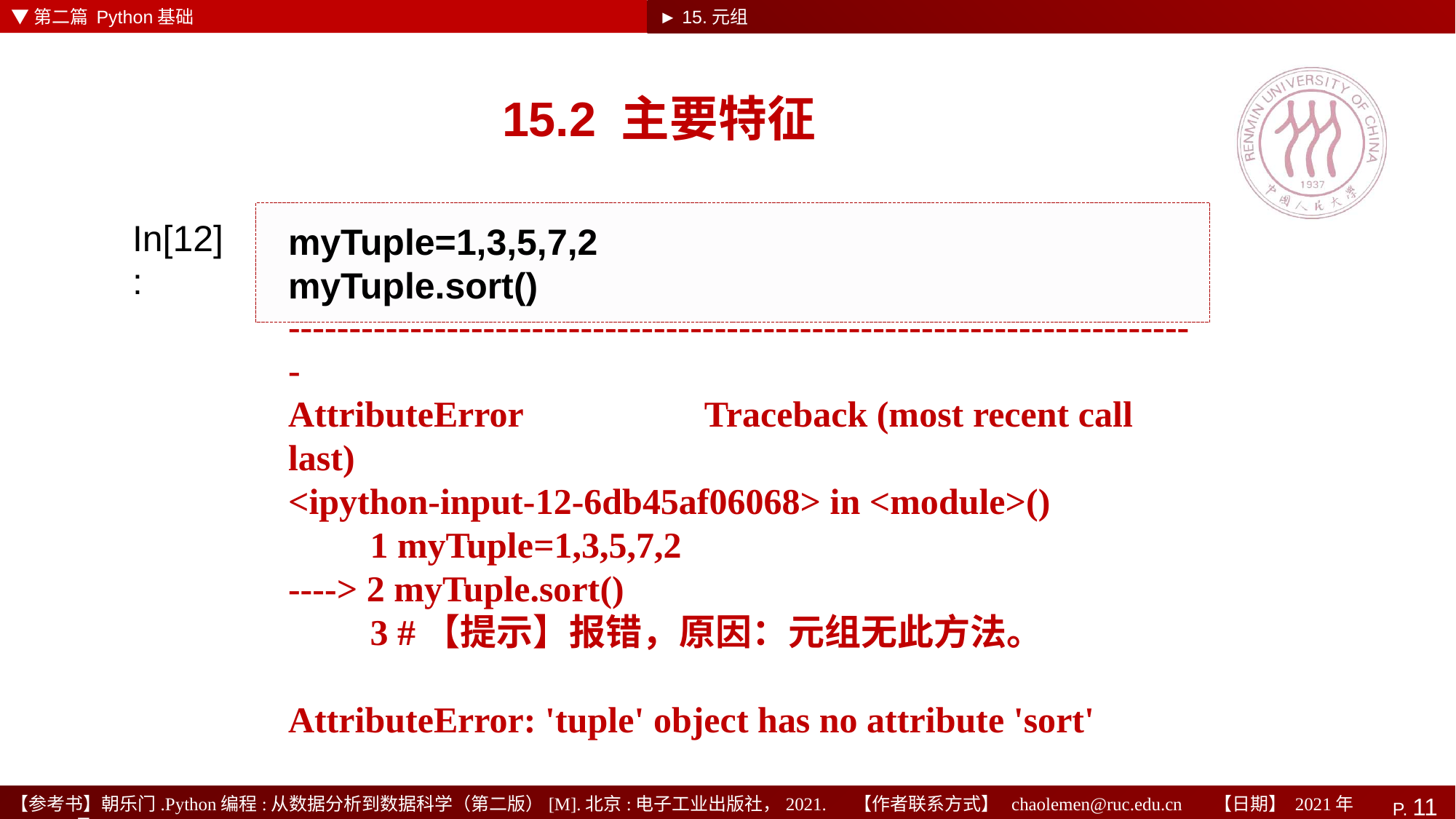

▼第二篇 Python基础
► 15.元组
# 15.2 主要特征
myTuple=1,3,5,7,2
myTuple.sort()
In[12]:
---------------------------------------------------------------------------
AttributeError                    Traceback (most recent call last)
<ipython-input-12-6db45af06068> in <module>()
         1 myTuple=1,3,5,7,2
----> 2 myTuple.sort()
         3 #【提示】报错，原因：元组无此方法。

AttributeError: 'tuple' object has no attribute 'sort'